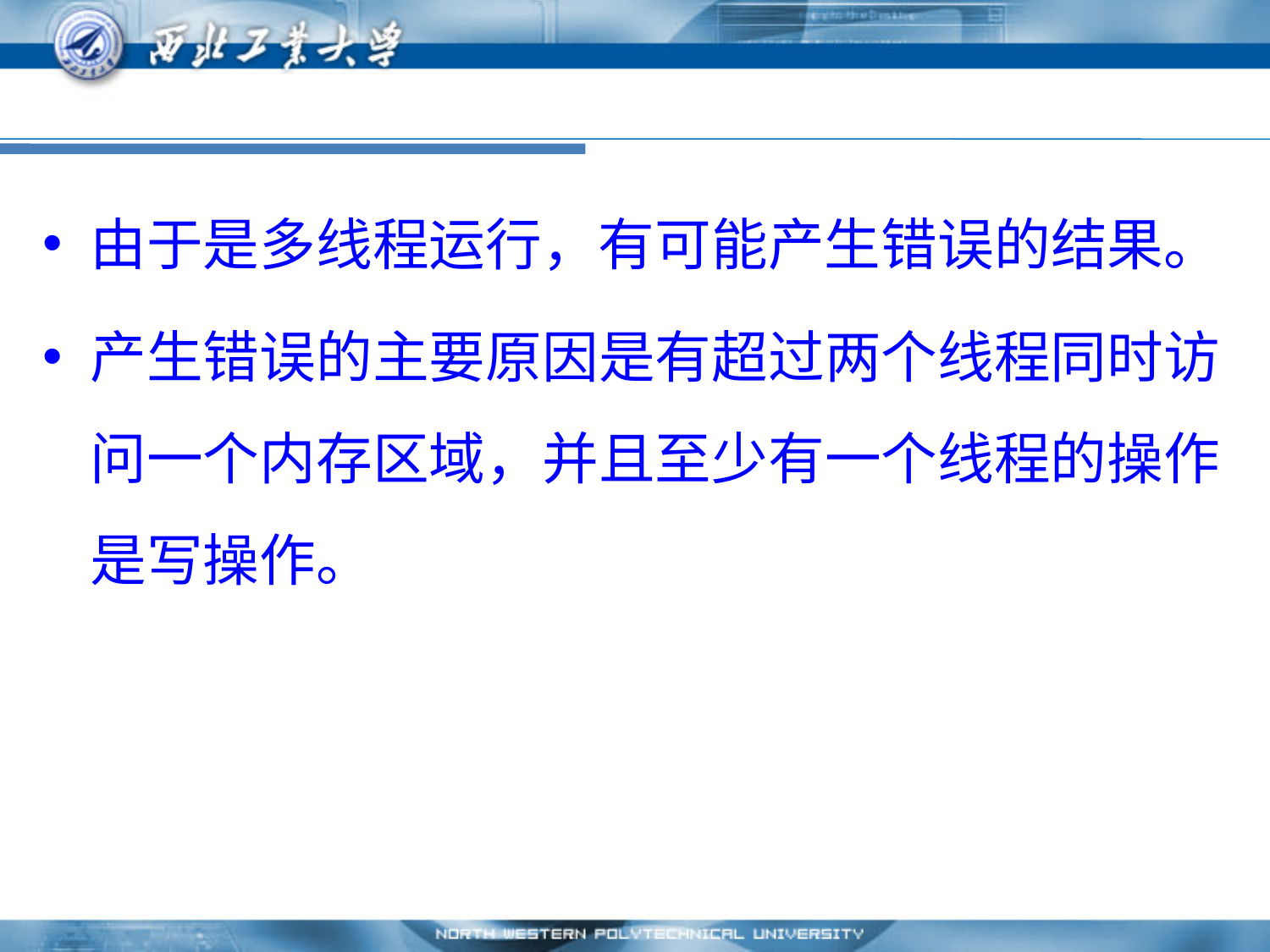

#
由于是多线程运行，有可能产生错误的结果。
产生错误的主要原因是有超过两个线程同时访问一个内存区域，并且至少有一个线程的操作是写操作。